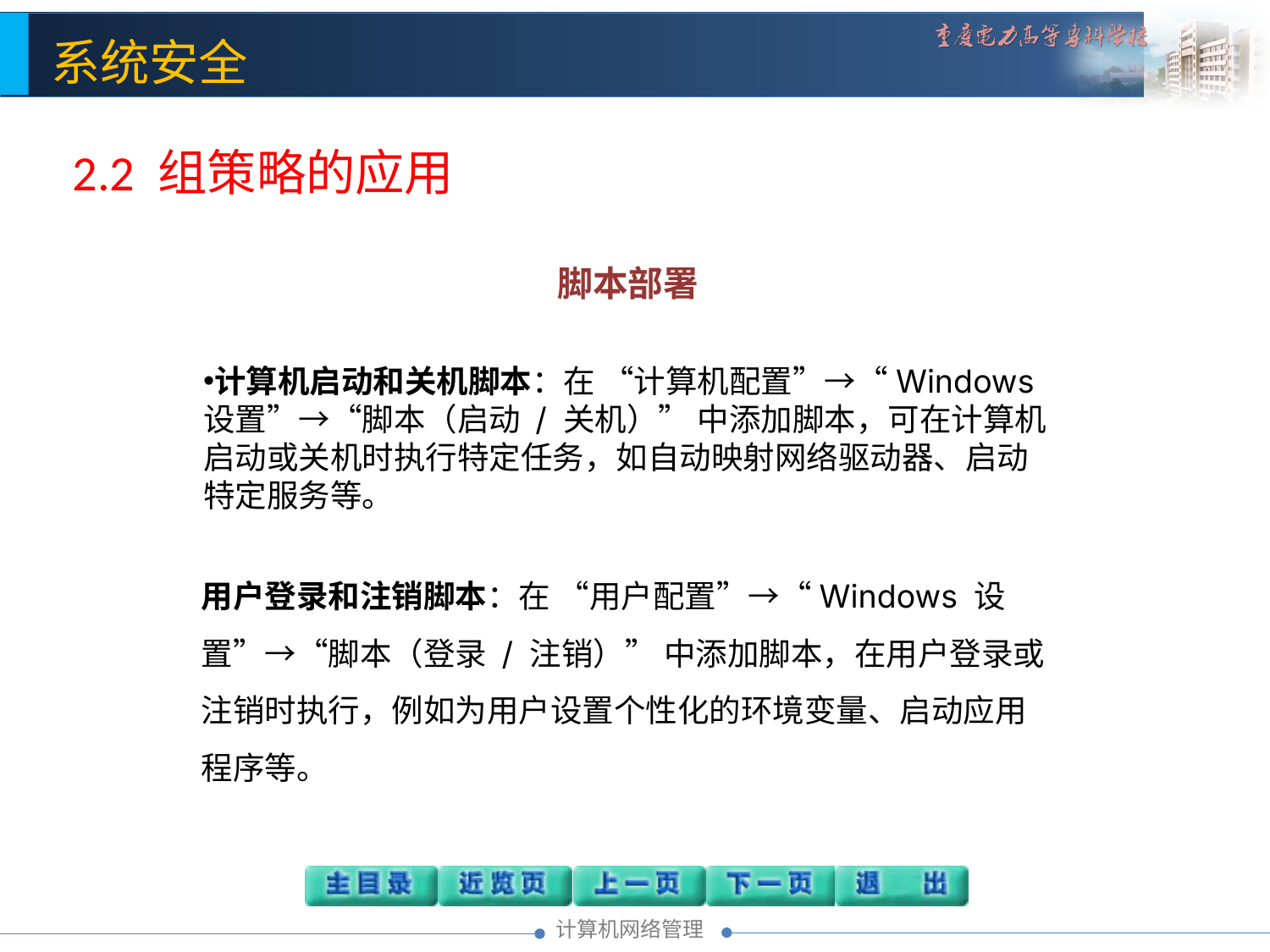

2.2 组策略的应用
脚本部署
计算机启动和关机脚本：在 “计算机配置”→“Windows 设置”→“脚本（启动 / 关机）” 中添加脚本，可在计算机启动或关机时执行特定任务，如自动映射网络驱动器、启动特定服务等。
用户登录和注销脚本：在 “用户配置”→“Windows 设置”→“脚本（登录 / 注销）” 中添加脚本，在用户登录或注销时执行，例如为用户设置个性化的环境变量、启动应用程序等。